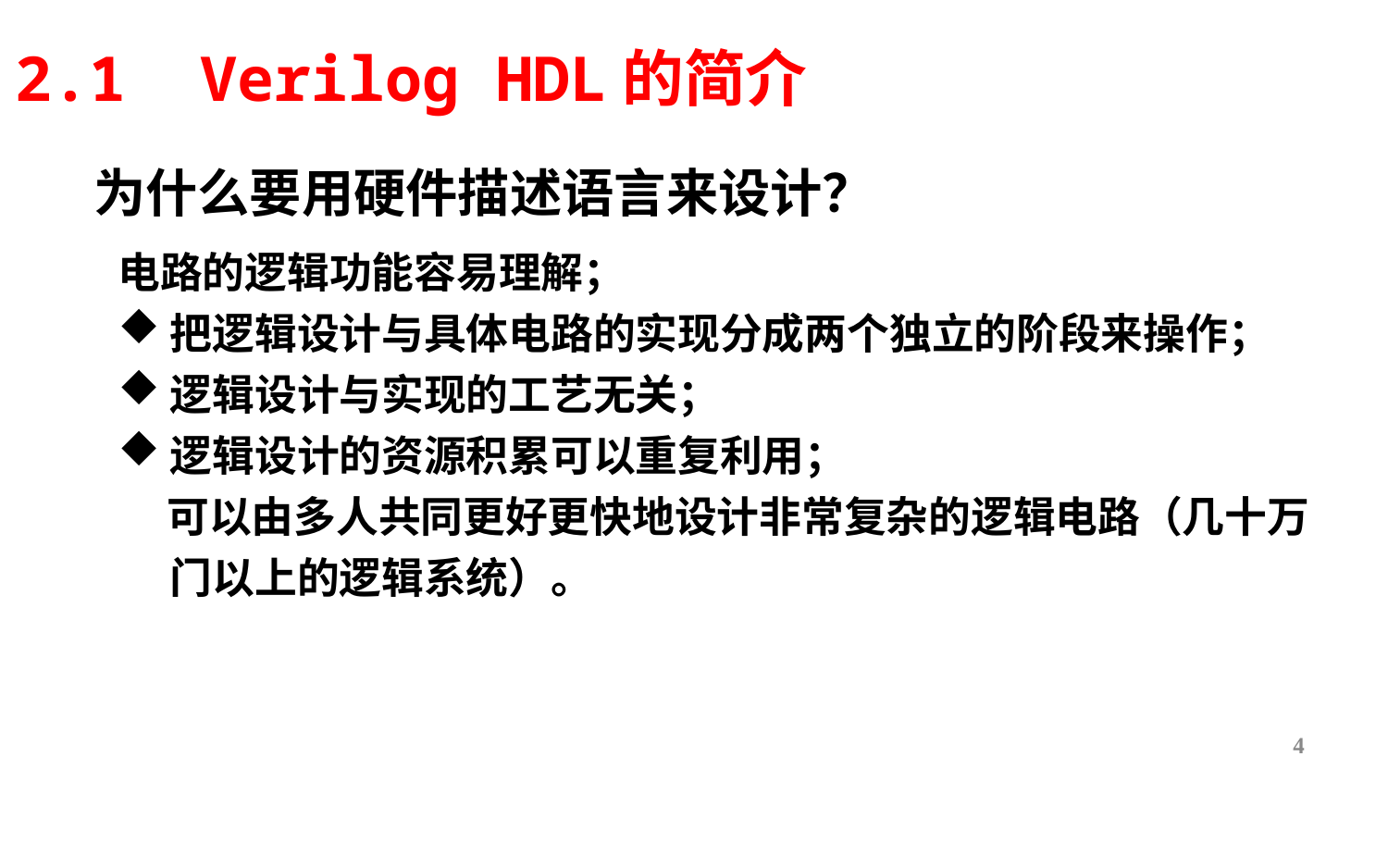

2.1  Verilog HDL的简介
为什么要用硬件描述语言来设计？
电路的逻辑功能容易理解；
把逻辑设计与具体电路的实现分成两个独立的阶段来操作；
逻辑设计与实现的工艺无关；
逻辑设计的资源积累可以重复利用；
    可以由多人共同更好更快地设计非常复杂的逻辑电路（几十万门以上的逻辑系统）。
4